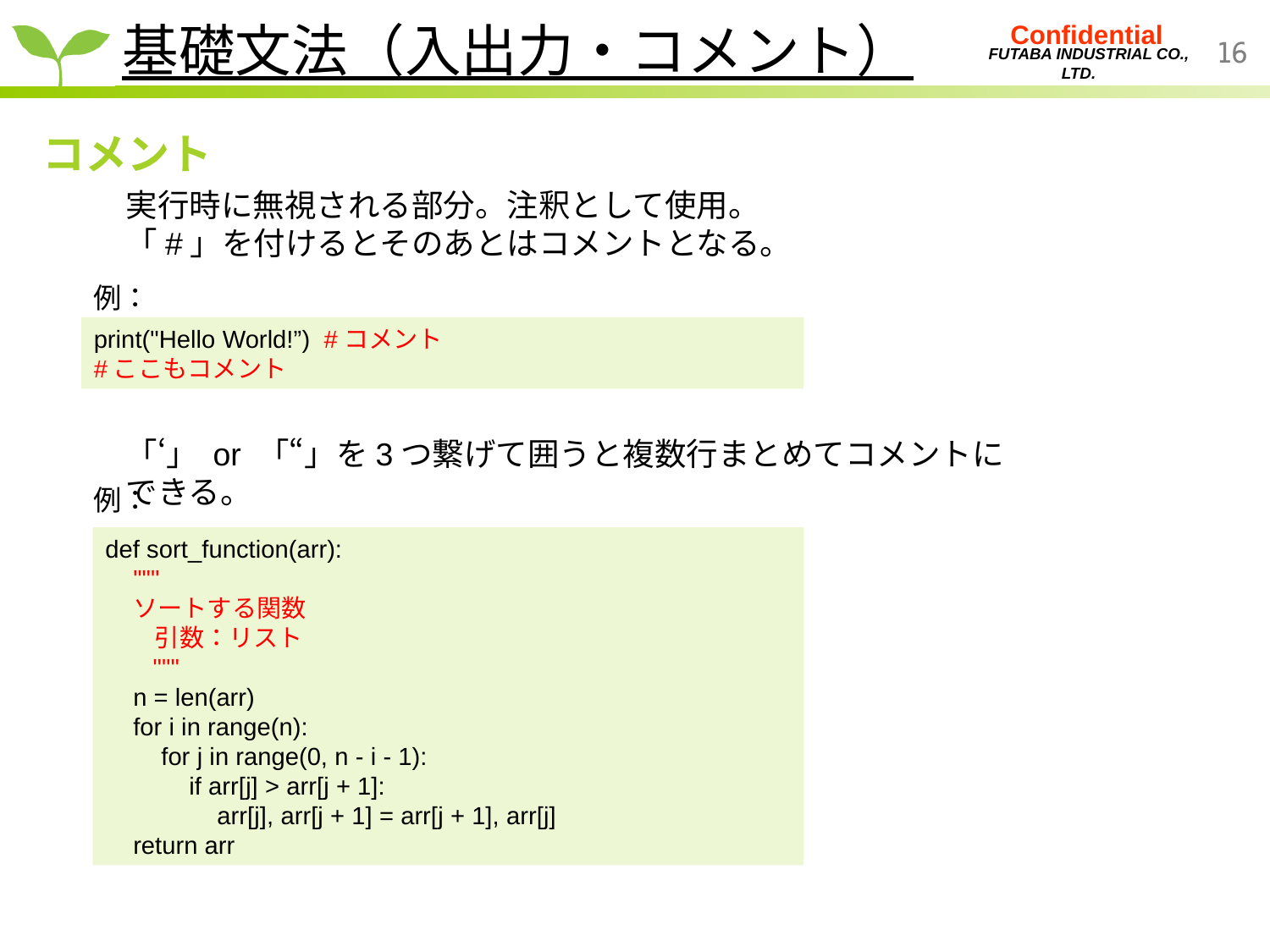

基礎文法（入出力・コメント）
コメント
実行時に無視される部分。注釈として使用。
「#」を付けるとそのあとはコメントとなる。
例：
print("Hello World!”)  #コメント
#ここもコメント
「‘」 or 「“」を3つ繋げて囲うと複数行まとめてコメントにできる。
例：
def sort_function(arr):
    """
    ソートする関数
　　引数：リスト
 　 """
    n = len(arr)
    for i in range(n):
        for j in range(0, n - i - 1):
            if arr[j] > arr[j + 1]:
                arr[j], arr[j + 1] = arr[j + 1], arr[j]
    return arr